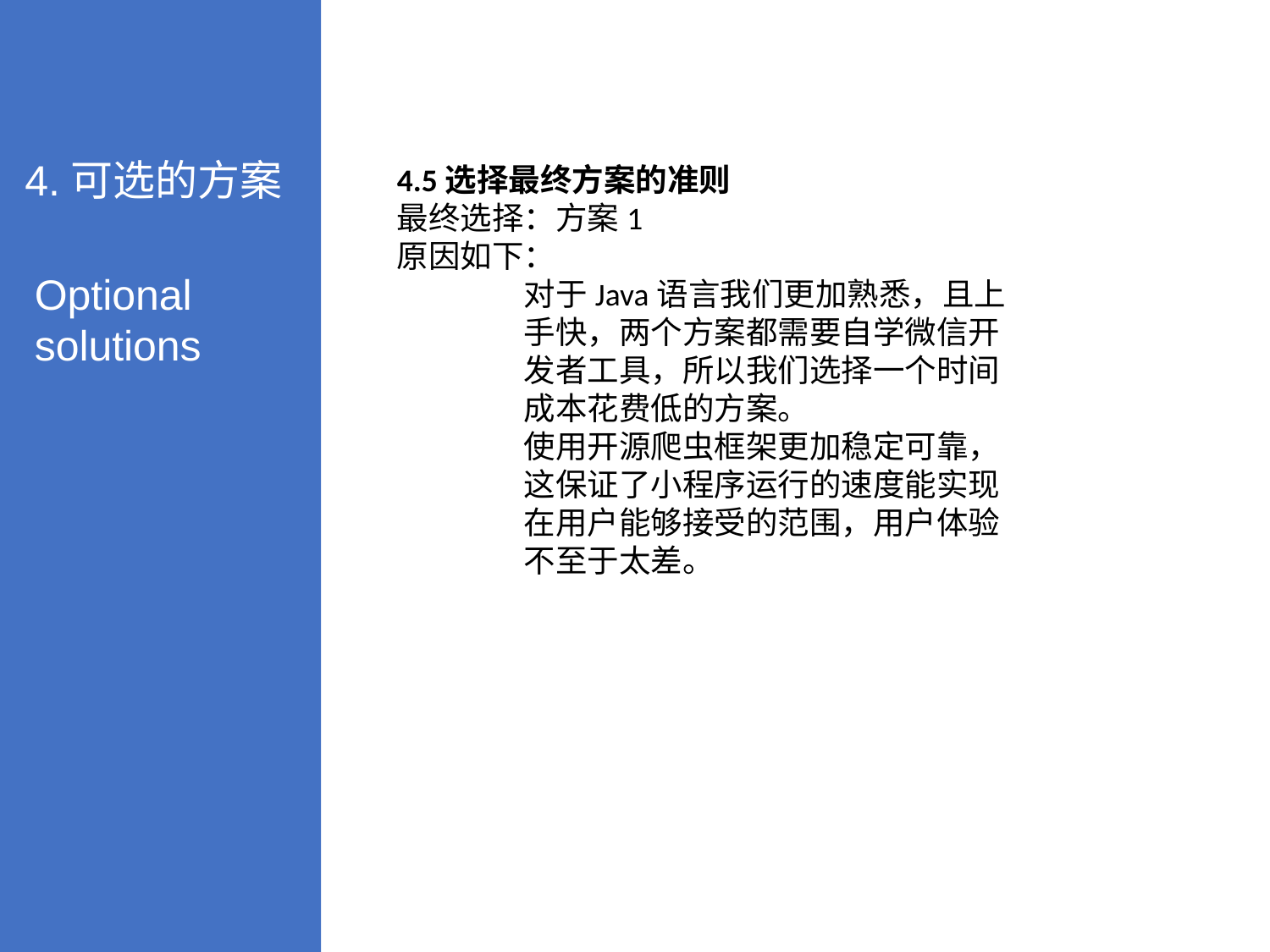

4.可选的方案
Optional solutions
4.5选择最终方案的准则
最终选择：方案1
原因如下：
对于Java语言我们更加熟悉，且上手快，两个方案都需要自学微信开发者工具，所以我们选择一个时间成本花费低的方案。
使用开源爬虫框架更加稳定可靠，这保证了小程序运行的速度能实现在用户能够接受的范围，用户体验不至于太差。